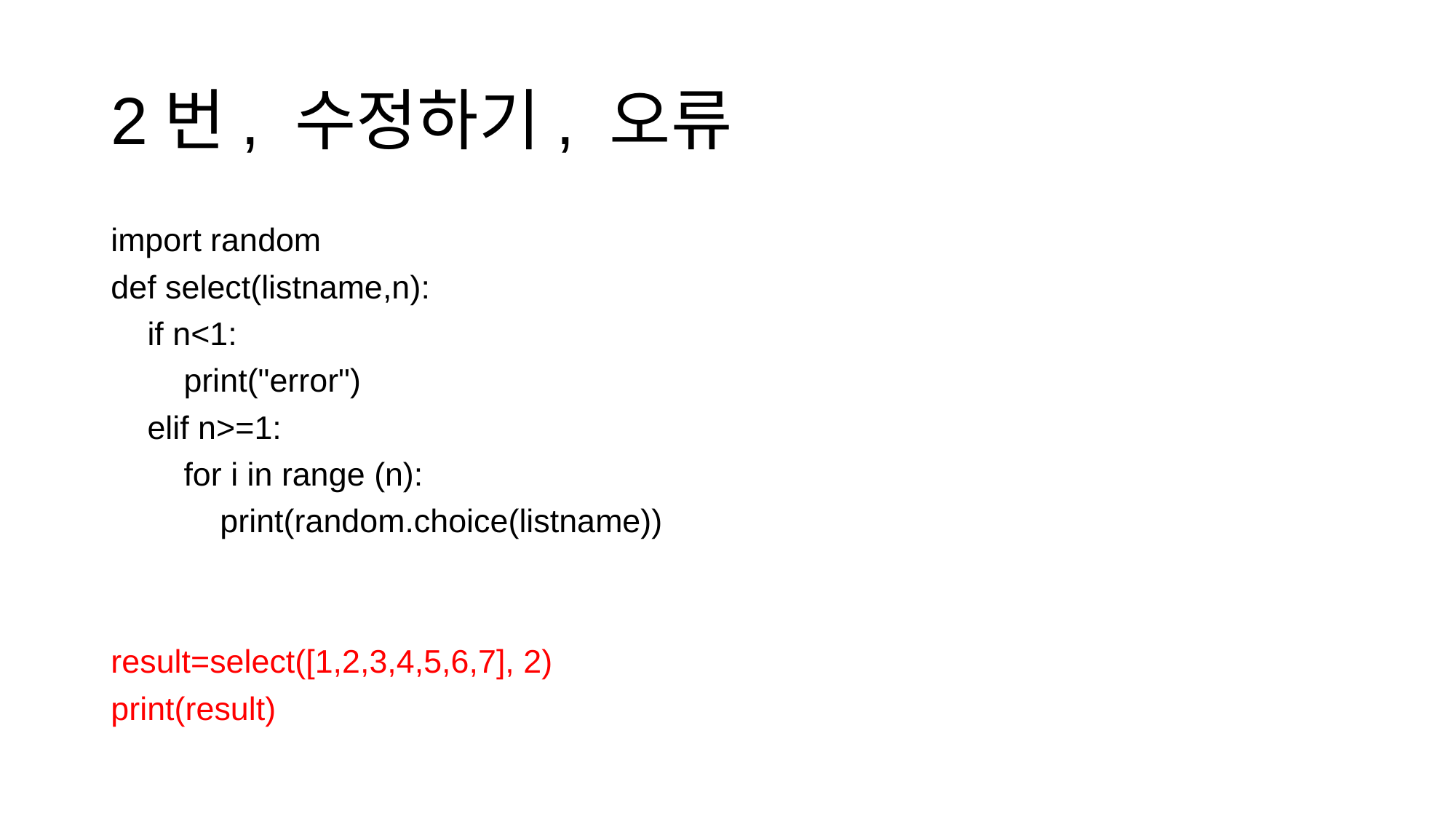

# 2번, 수정하기, 오류
import random
def select(listname,n):
    if n<1:
        print("error")
    elif n>=1:
        for i in range (n):
            print(random.choice(listname))

result=select([1,2,3,4,5,6,7], 2)
print(result)